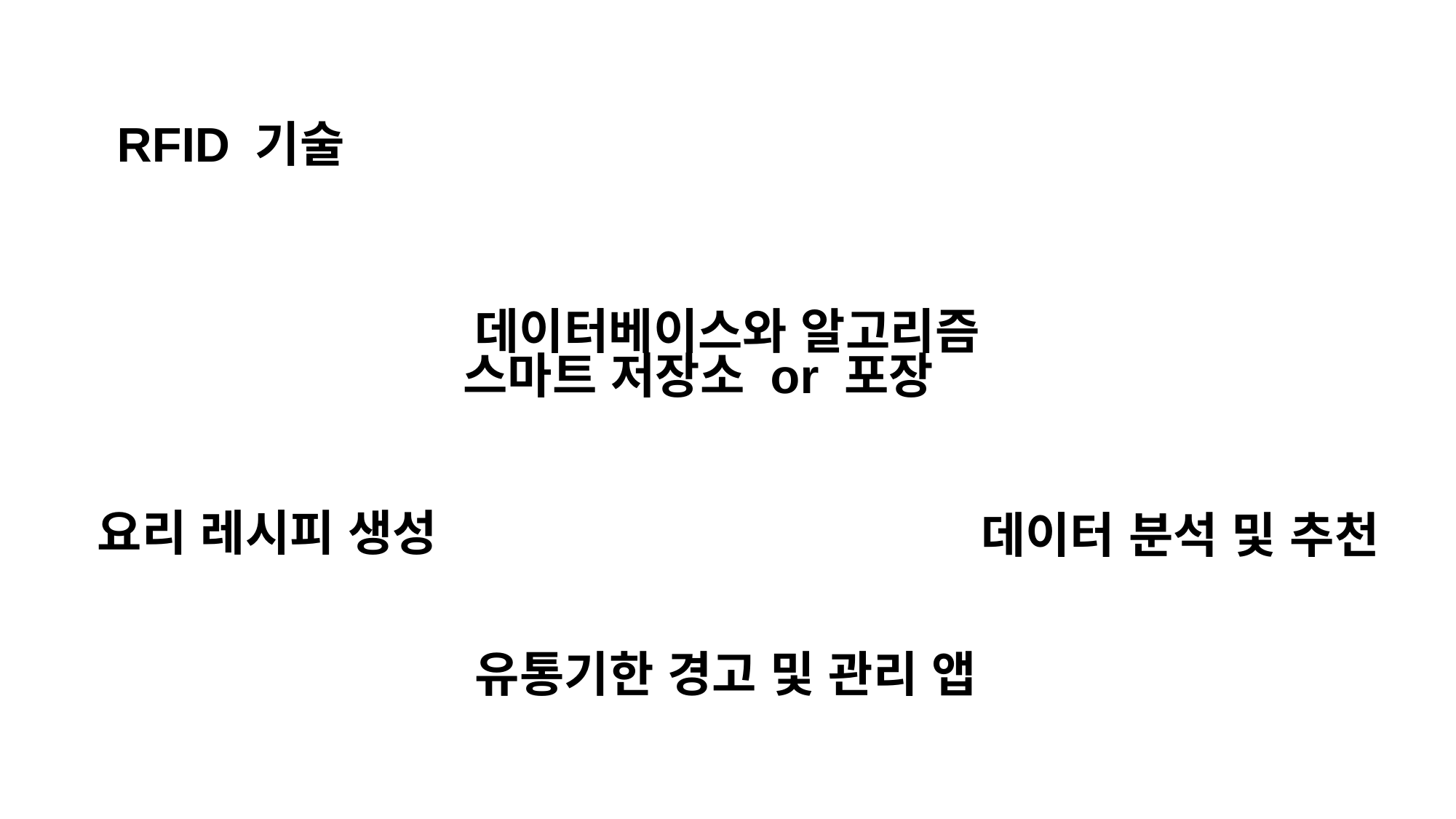

RFID 기술
데이터베이스와 알고리즘
스마트 저장소 or 포장
요리 레시피 생성
데이터 분석 및 추천
유통기한 경고 및 관리 앱